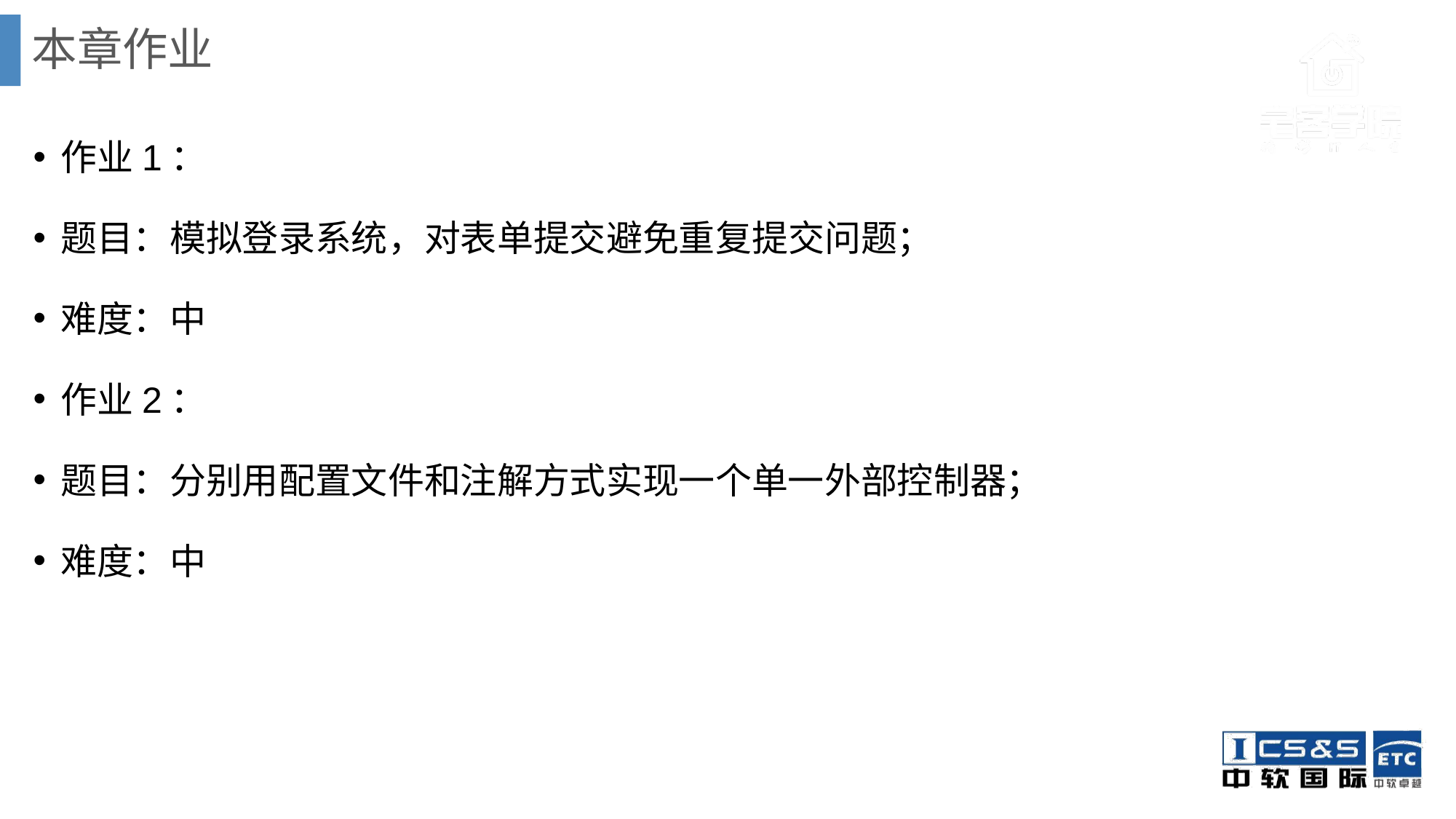

# 本章作业
作业1：
题目：模拟登录系统，对表单提交避免重复提交问题；
难度：中
作业2：
题目：分别用配置文件和注解方式实现一个单一外部控制器；
难度：中